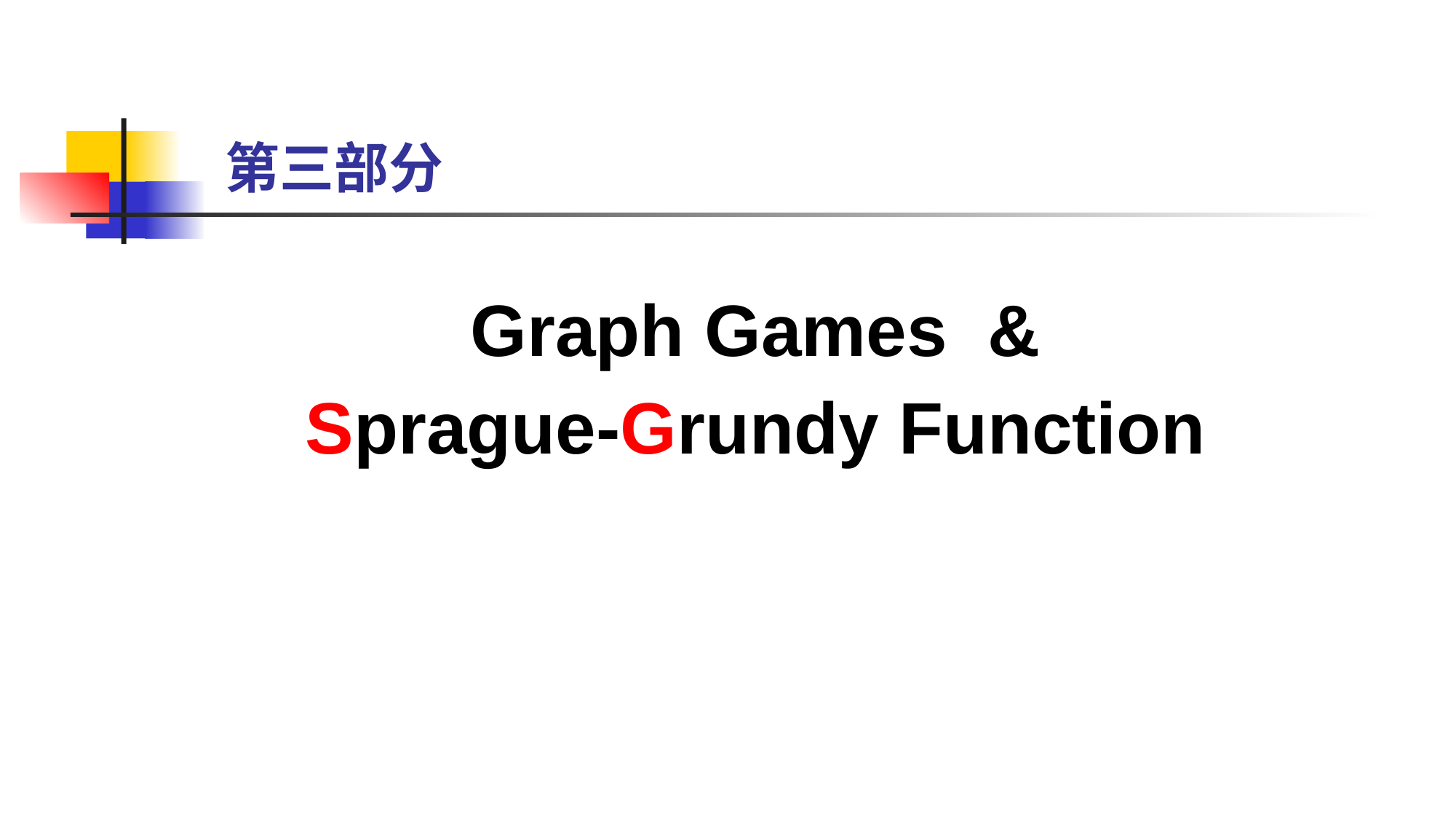

# 第三部分
Graph Games  &
Sprague-Grundy Function

21